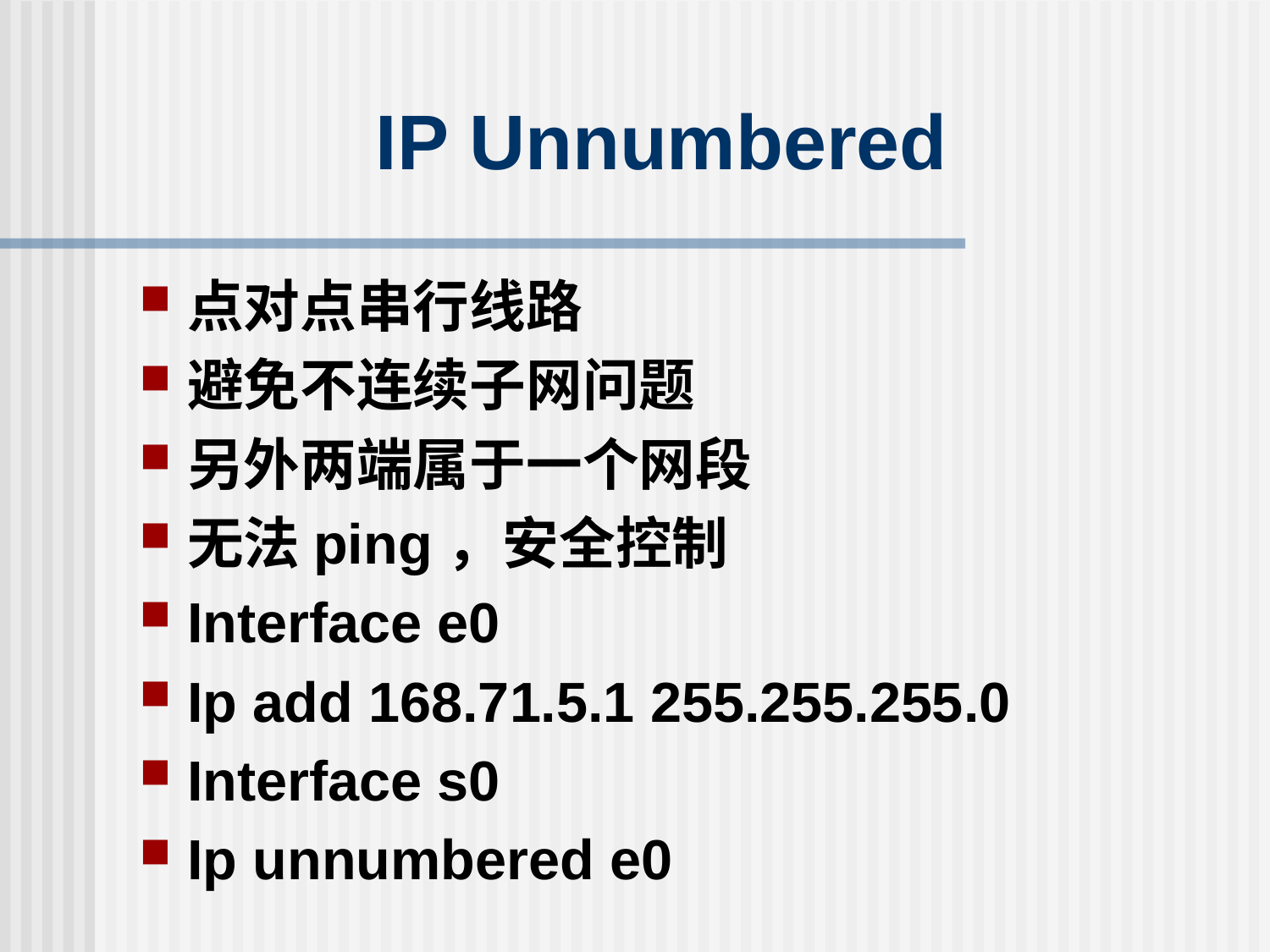

# IP Unnumbered
点对点串行线路
避免不连续子网问题
另外两端属于一个网段
无法ping，安全控制
Interface e0
Ip add 168.71.5.1 255.255.255.0
Interface s0
Ip unnumbered e0